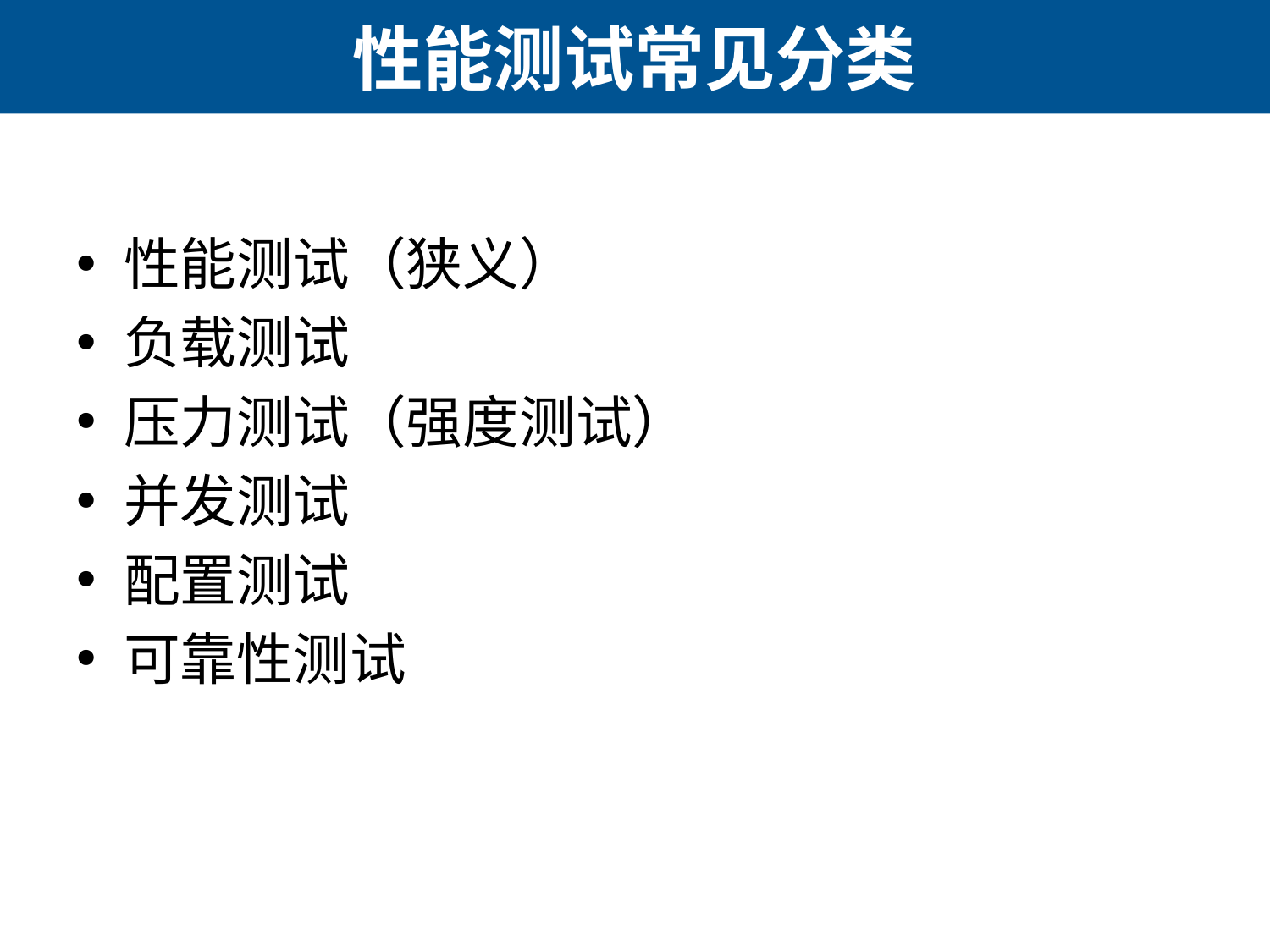

# 性能测试常见分类
性能测试（狭义）
负载测试
压力测试（强度测试）
并发测试
配置测试
可靠性测试